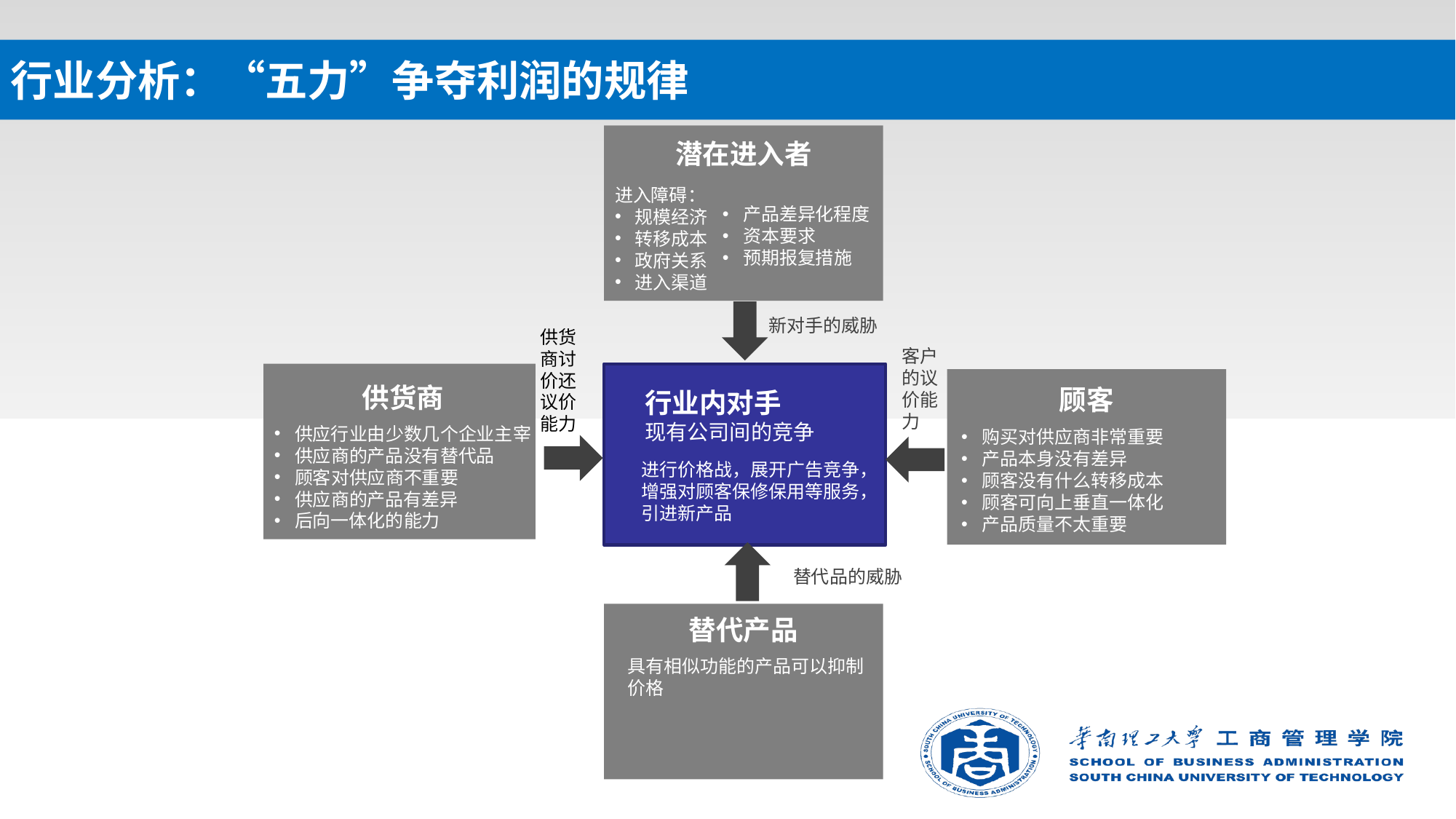

# 行业分析：“五力”争夺利润的规律

潜在进入者

进入障碍：
规模经济
转移成本
政府关系
进入渠道
产品差异化程度
资本要求
预期报复措施

新对手的威胁
供货商讨价还议价能力
客户的议价能力

供货商
顾客
行业内对手
现有公司间的竞争
供应行业由少数几个企业主宰
供应商的产品没有替代品
顾客对供应商不重要
供应商的产品有差异
后向一体化的能力
购买对供应商非常重要
产品本身没有差异
顾客没有什么转移成本
顾客可向上垂直一体化
产品质量不太重要

进行价格战，展开广告竞争，增强对顾客保修保用等服务，引进新产品

替代品的威胁

替代产品
具有相似功能的产品可以抑制价格